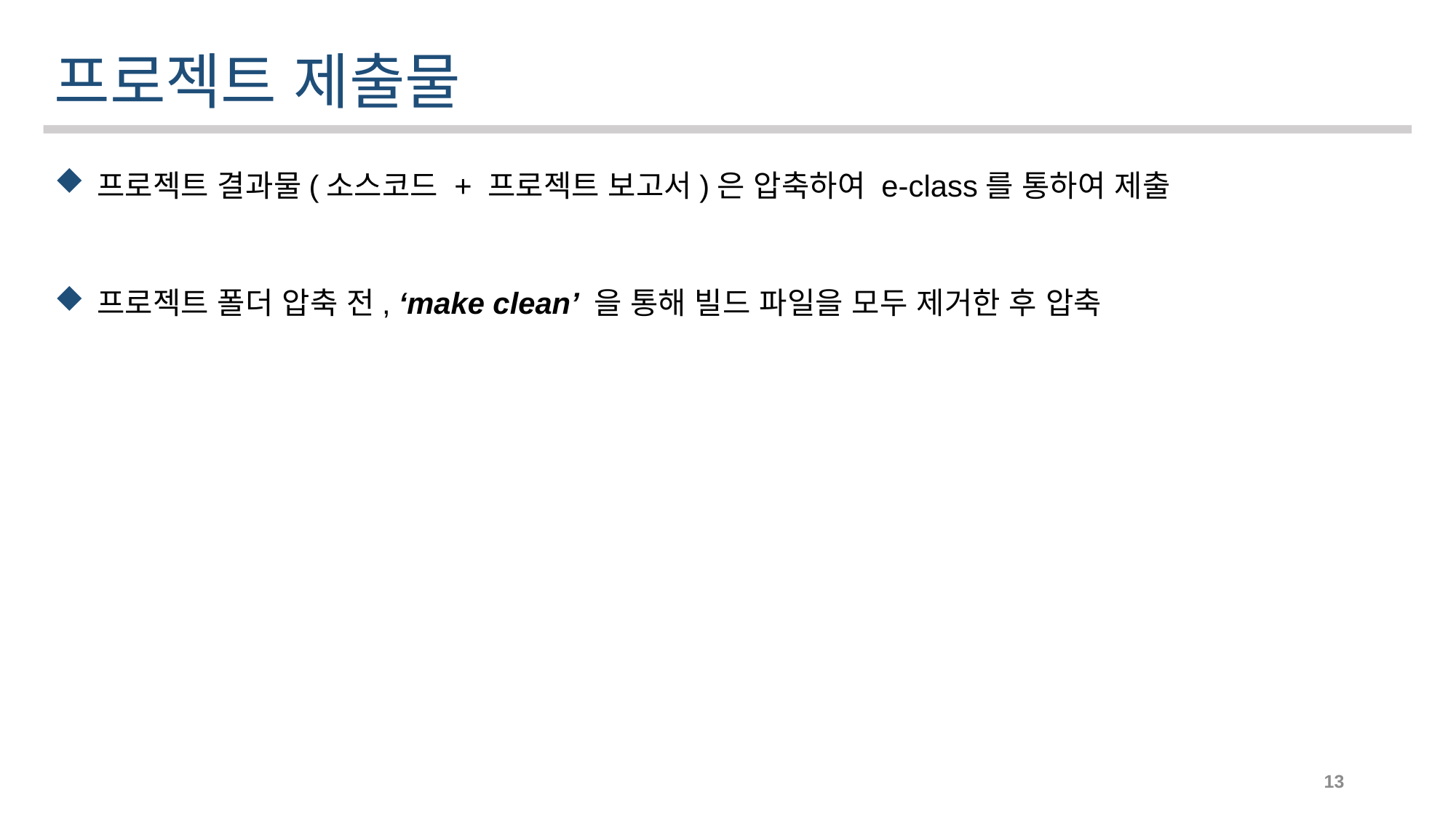

프로젝트 제출물
프로젝트 결과물(소스코드 + 프로젝트 보고서)은 압축하여 e-class를 통하여 제출

프로젝트 폴더 압축 전, ‘make clean’ 을 통해 빌드 파일을 모두 제거한 후 압축
13